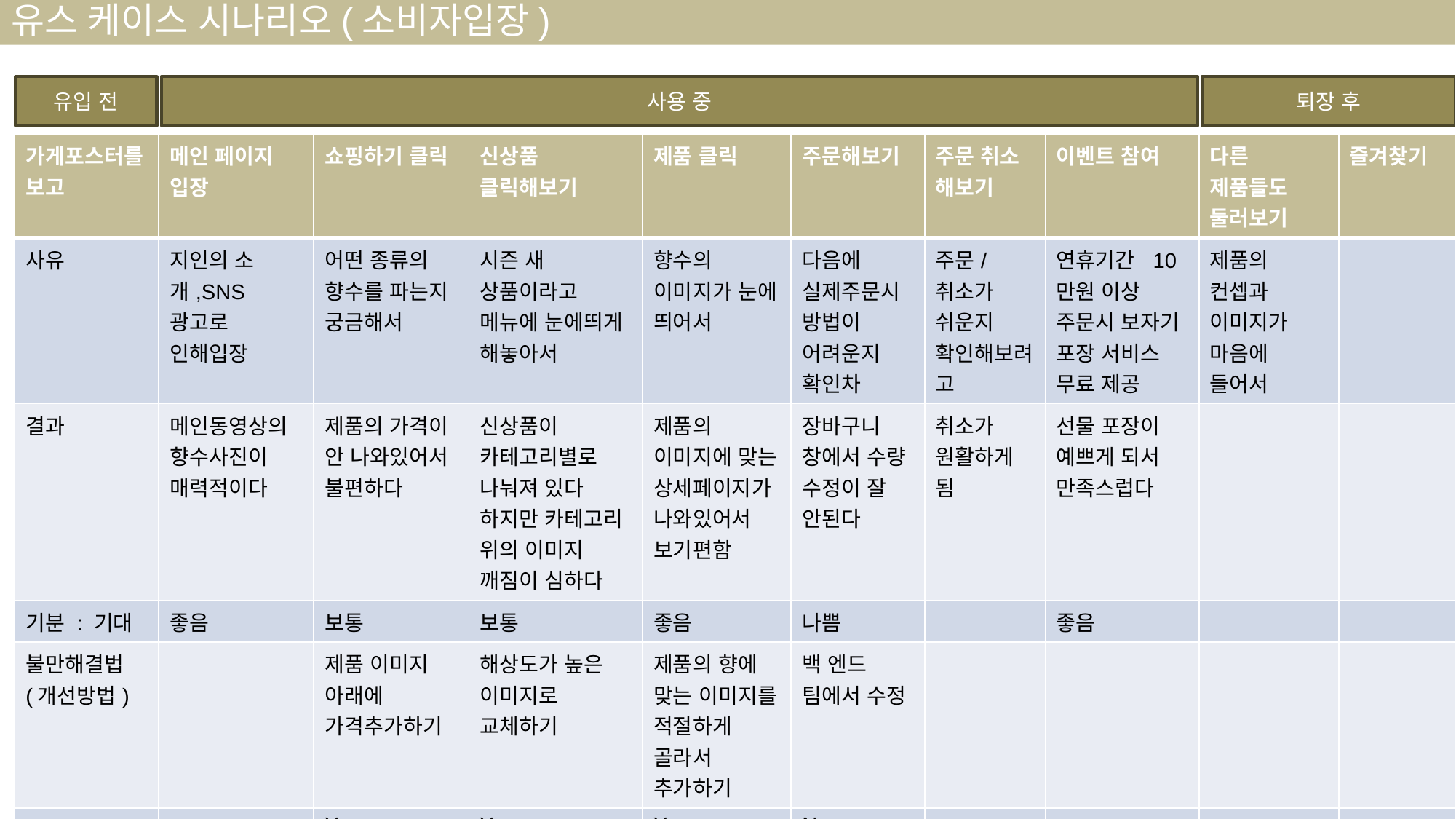

유스 케이스 시나리오(소비자입장)
유입 전
사용 중
퇴장 후
| 가게포스터를 보고 | 메인 페이지 입장 | 쇼핑하기 클릭 | 신상품 클릭해보기 | 제품 클릭 | 주문해보기 | 주문 취소 해보기 | 이벤트 참여 | 다른 제품들도 둘러보기 | 즐겨찾기 |
| --- | --- | --- | --- | --- | --- | --- | --- | --- | --- |
| 사유 | 지인의 소개,SNS 광고로 인해입장 | 어떤 종류의 향수를 파는지 궁금해서 | 시즌 새 상품이라고 메뉴에 눈에띄게 해놓아서 | 향수의 이미지가 눈에 띄어서 | 다음에 실제주문시 방법이 어려운지 확인차 | 주문/취소가 쉬운지 확인해보려고 | 연휴기간 10만원 이상 주문시 보자기 포장 서비스 무료 제공 | 제품의 컨셉과 이미지가 마음에 들어서 |  |
| 결과 | 메인동영상의 향수사진이 매력적이다 | 제품의 가격이 안 나와있어서 불편하다 | 신상품이 카테고리별로 나눠져 있다 하지만 카테고리 위의 이미지 깨짐이 심하다 | 제품의 이미지에 맞는 상세페이지가 나와있어서 보기편함 | 장바구니 창에서 수량 수정이 잘 안된다 | 취소가 원활하게 됨 | 선물 포장이 예쁘게 되서 만족스럽다 |  |  |
| 기분 : 기대 | 좋음 | 보통 | 보통 | 좋음 | 나쁨 |  | 좋음 |  |  |
| 불만해결법 (개선방법) |  | 제품 이미지 아래에 가격추가하기 | 해상도가 높은 이미지로 교체하기 | 제품의 향에 맞는 이미지를 적절하게 골라서 추가하기 | 백 엔드 팀에서 수정 |  |  |  |  |
| 가능여부 | - | Y | Y | Y | N |  |  |  |  |
| 우리부서가 할 수 있는 것 |  | 내용을 받아서 가격 추가하기 | 새로운 이미지를 받아서 수정하기 | 기획팀에서 제품마다 정리된 향의 이미지를 받아서 추가하기 |  |  |  |  |  |
| 평가 |  |  |  |  |  |  |  |  |  |